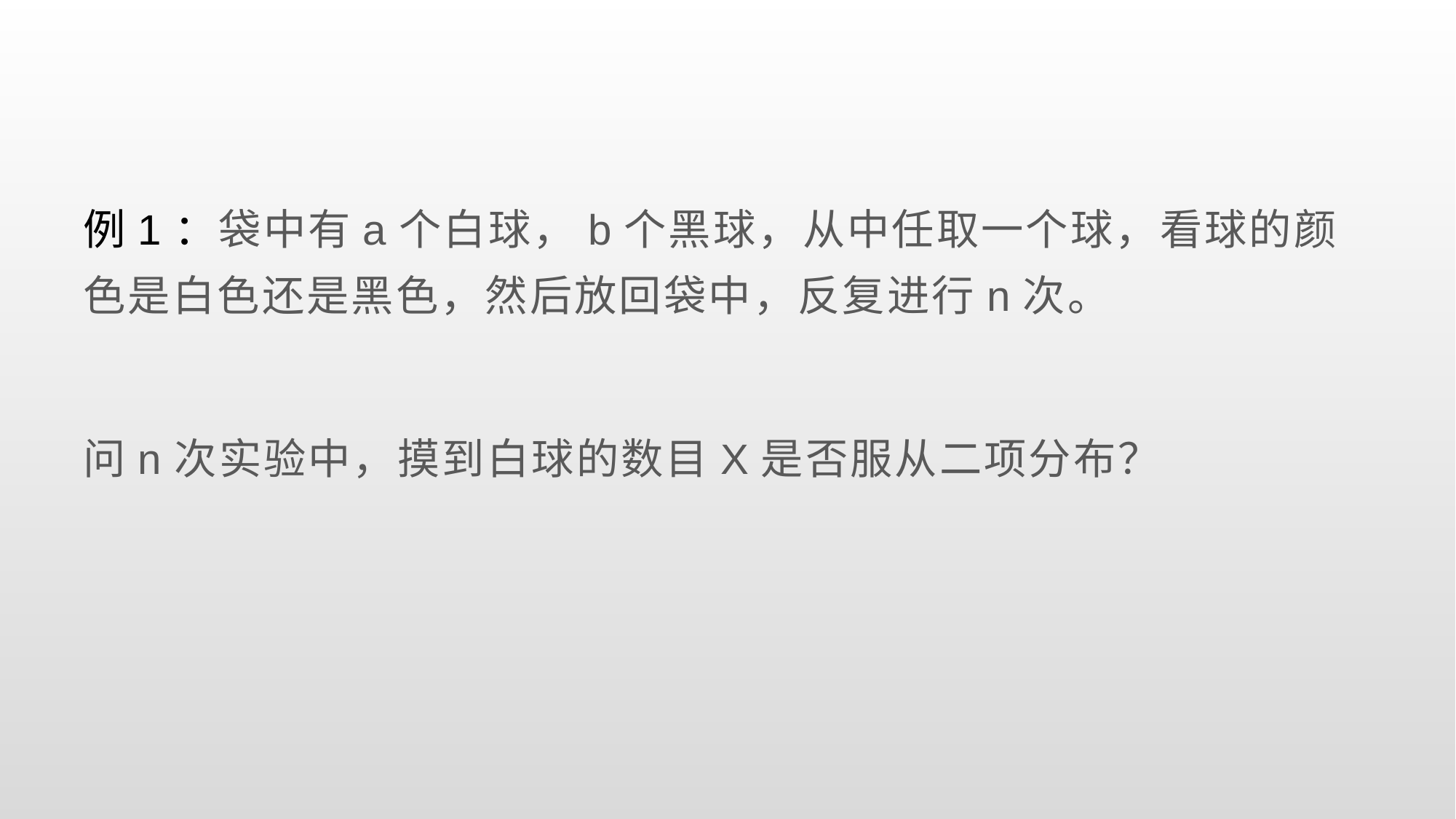

例1：袋中有a个白球，b个黑球，从中任取一个球，看球的颜色是白色还是黑色，然后放回袋中，反复进行n次。

问n次实验中，摸到白球的数目X是否服从二项分布？